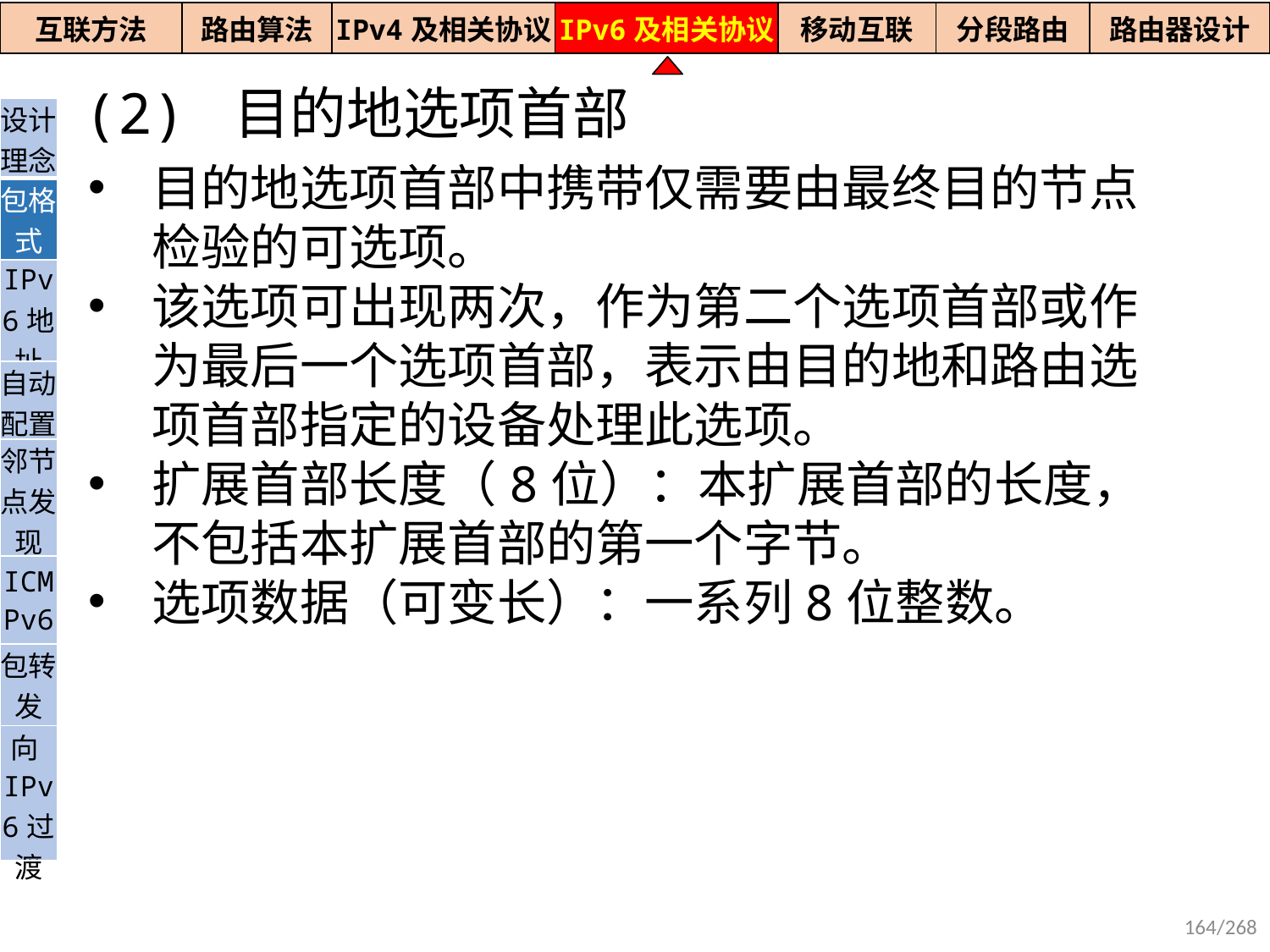

| 互联方法 | 路由算法 | IPv4及相关协议 | IPv6及相关协议 | 移动互联 | 分段路由 | 路由器设计 |
| --- | --- | --- | --- | --- | --- | --- |

(2) 目的地选项首部
| 设计理念 |
| --- |
| 包格式 |
| IPv6地址 |
| 自动配置 |
| 邻节点发现 |
| ICMPv6 |
| 包转发 |
| 向IPv6过渡 |
目的地选项首部中携带仅需要由最终目的节点检验的可选项。
该选项可出现两次，作为第二个选项首部或作为最后一个选项首部，表示由目的地和路由选项首部指定的设备处理此选项。
扩展首部长度（8位）：本扩展首部的长度，不包括本扩展首部的第一个字节。
选项数据（可变长）：一系列8位整数。

164/268